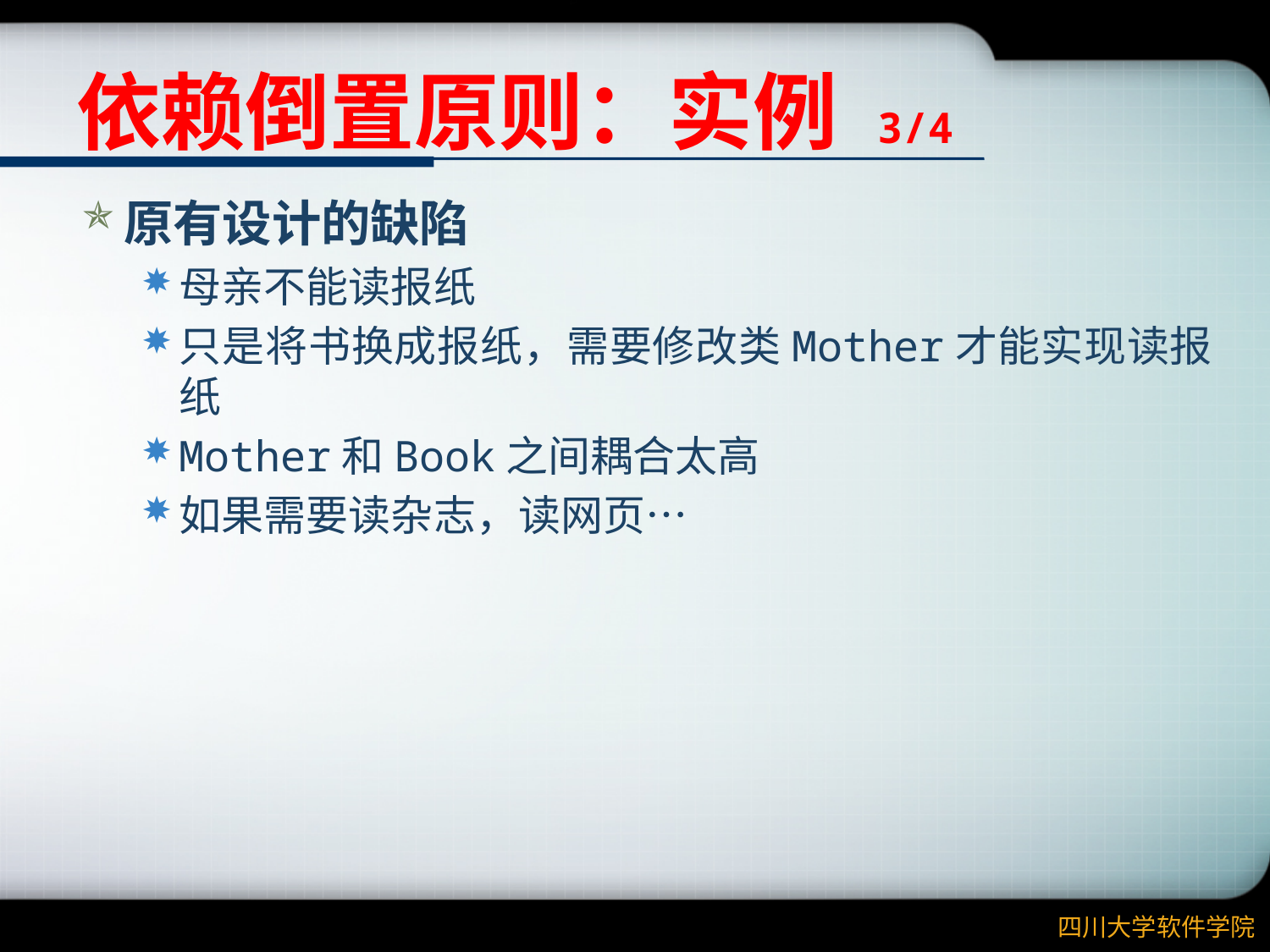

# 依赖倒置原则：实例 3/4
原有设计的缺陷
母亲不能读报纸
只是将书换成报纸，需要修改类Mother才能实现读报纸
Mother和Book之间耦合太高
如果需要读杂志，读网页…